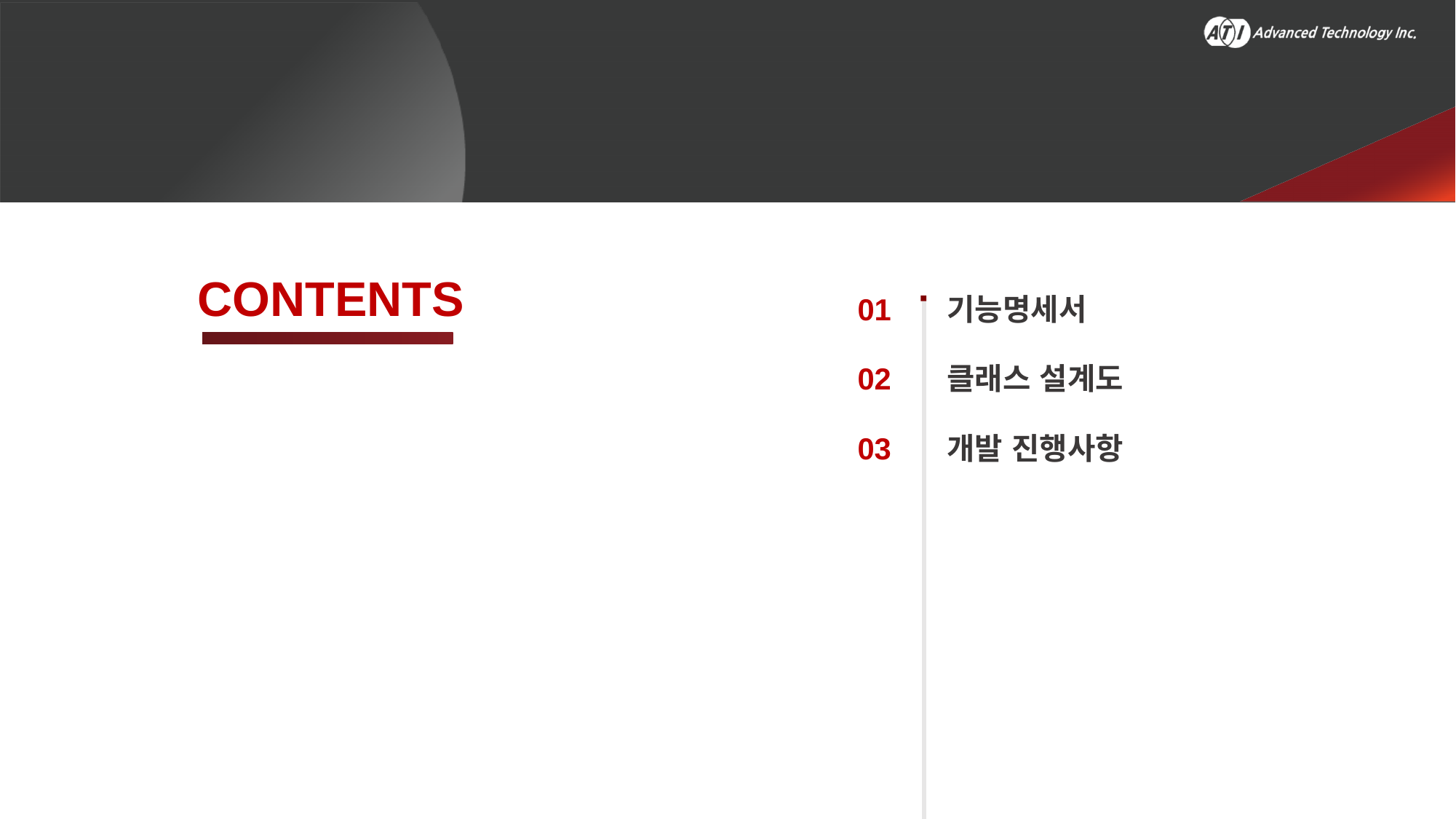

01
02
03

기능명세서
클래스 설계도
개발 진행사항